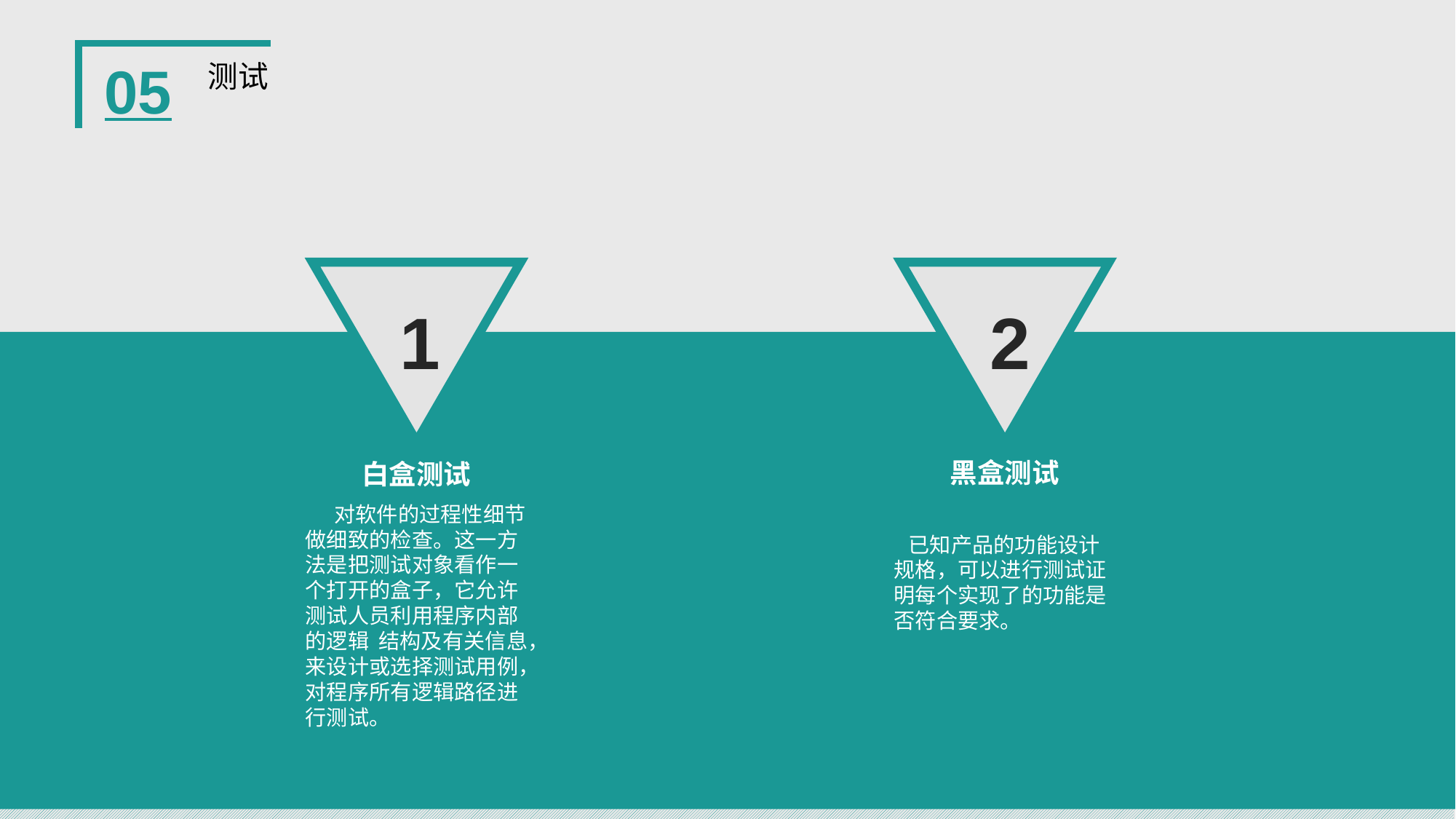

05
测试

1
2

黑盒测试
白盒测试

  已知产品的功能设计规格，可以进行测试证明每个实现了的功能是否符合要求。

     对软件的过程性细节做细致的检查。这一方法是把测试对象看作一个打开的盒子，它允许测试人员利用程序内部的逻辑  结构及有关信息，来设计或选择测试用例，对程序所有逻辑路径进行测试。